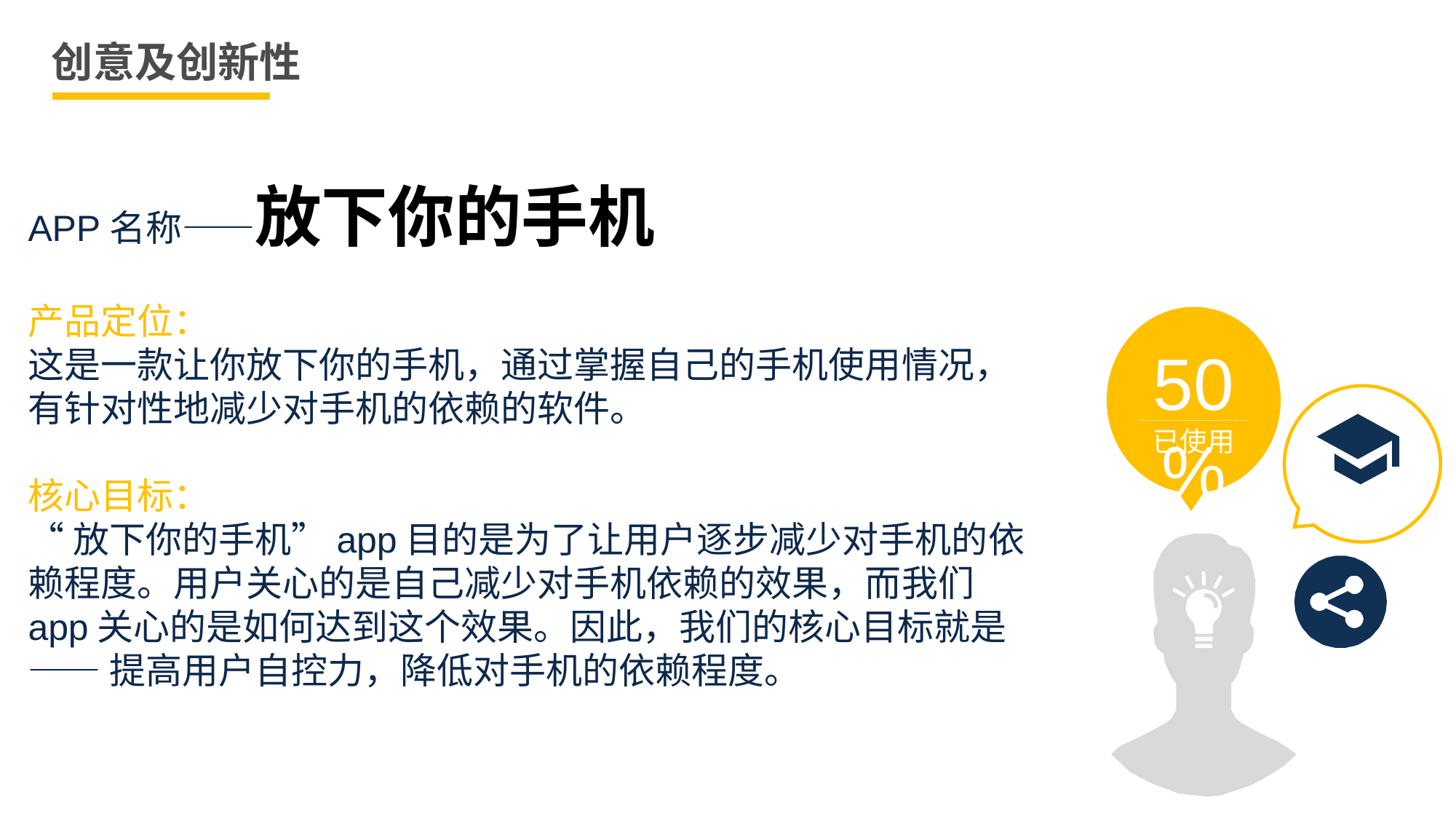

# 创意及创新性
APP名称——放下你的手机

产品定位：
这是一款让你放下你的手机，通过掌握自己的手机使用情况，
有针对性地减少对手机的依赖的软件。

核心目标：
“放下你的手机”app目的是为了让用户逐步减少对手机的依
赖程度。用户关心的是自己减少对手机依赖的效果，而我们
app关心的是如何达到这个效果。因此，我们的核心目标就是
——提高用户自控力，降低对手机的依赖程度。

50%
已使用